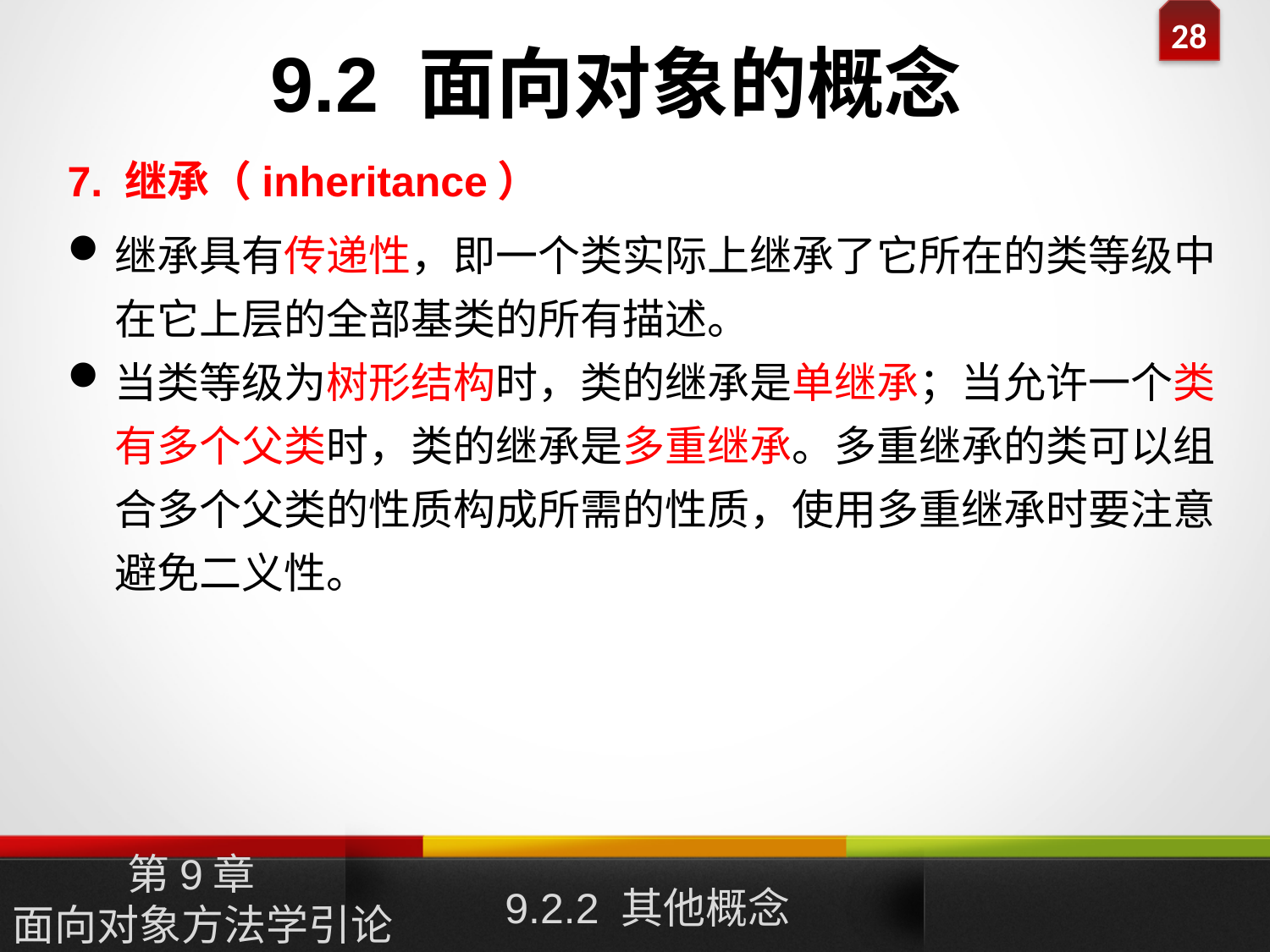

9.2 面向对象的概念
7. 继承（inheritance）
继承具有传递性，即一个类实际上继承了它所在的类等级中在它上层的全部基类的所有描述。
当类等级为树形结构时，类的继承是单继承；当允许一个类有多个父类时，类的继承是多重继承。多重继承的类可以组合多个父类的性质构成所需的性质，使用多重继承时要注意避免二义性。
9.2.2 其他概念